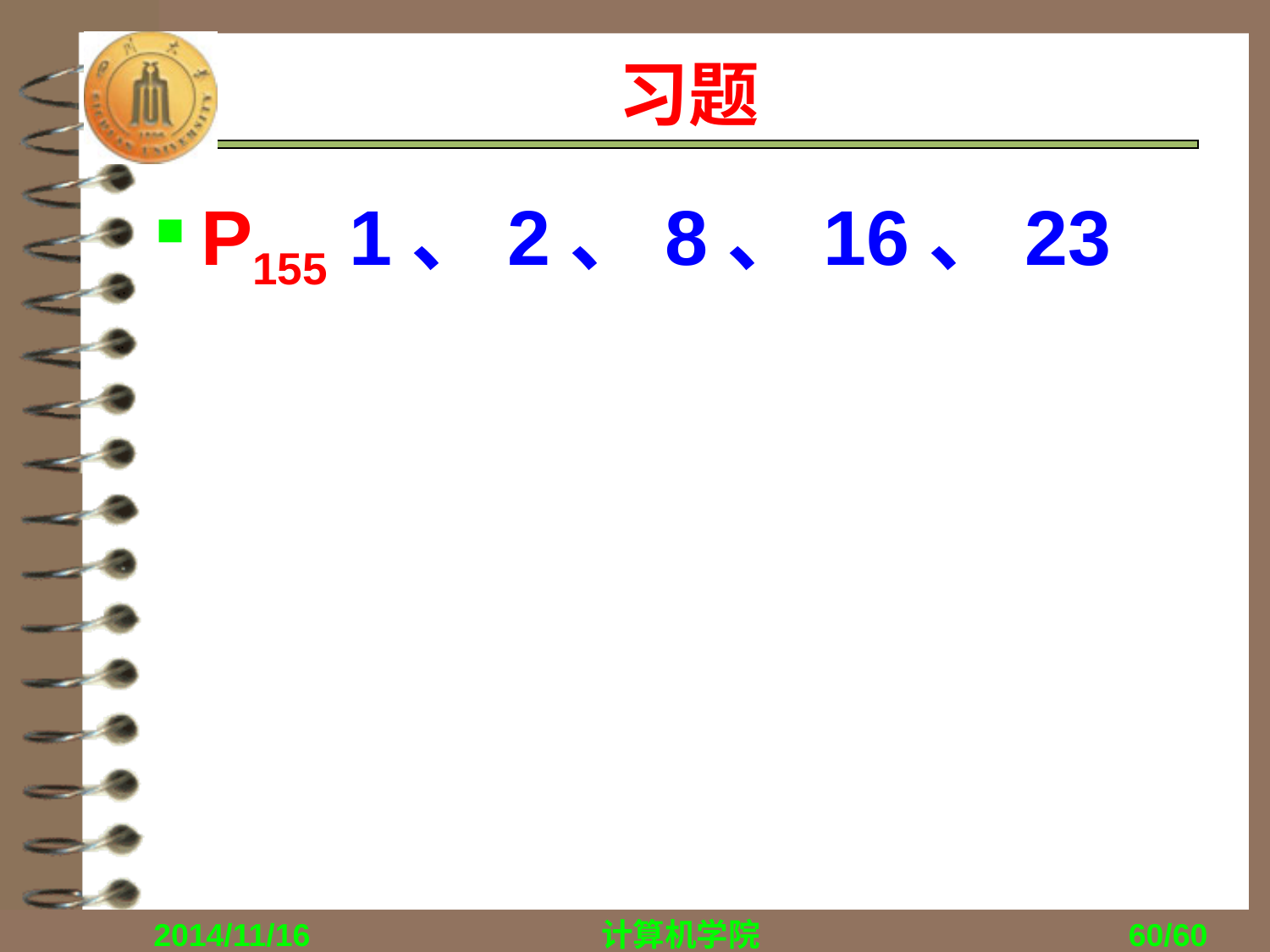

# 习题
P155 1、2、8、16、23

2014/11/16
计算机学院
60/60